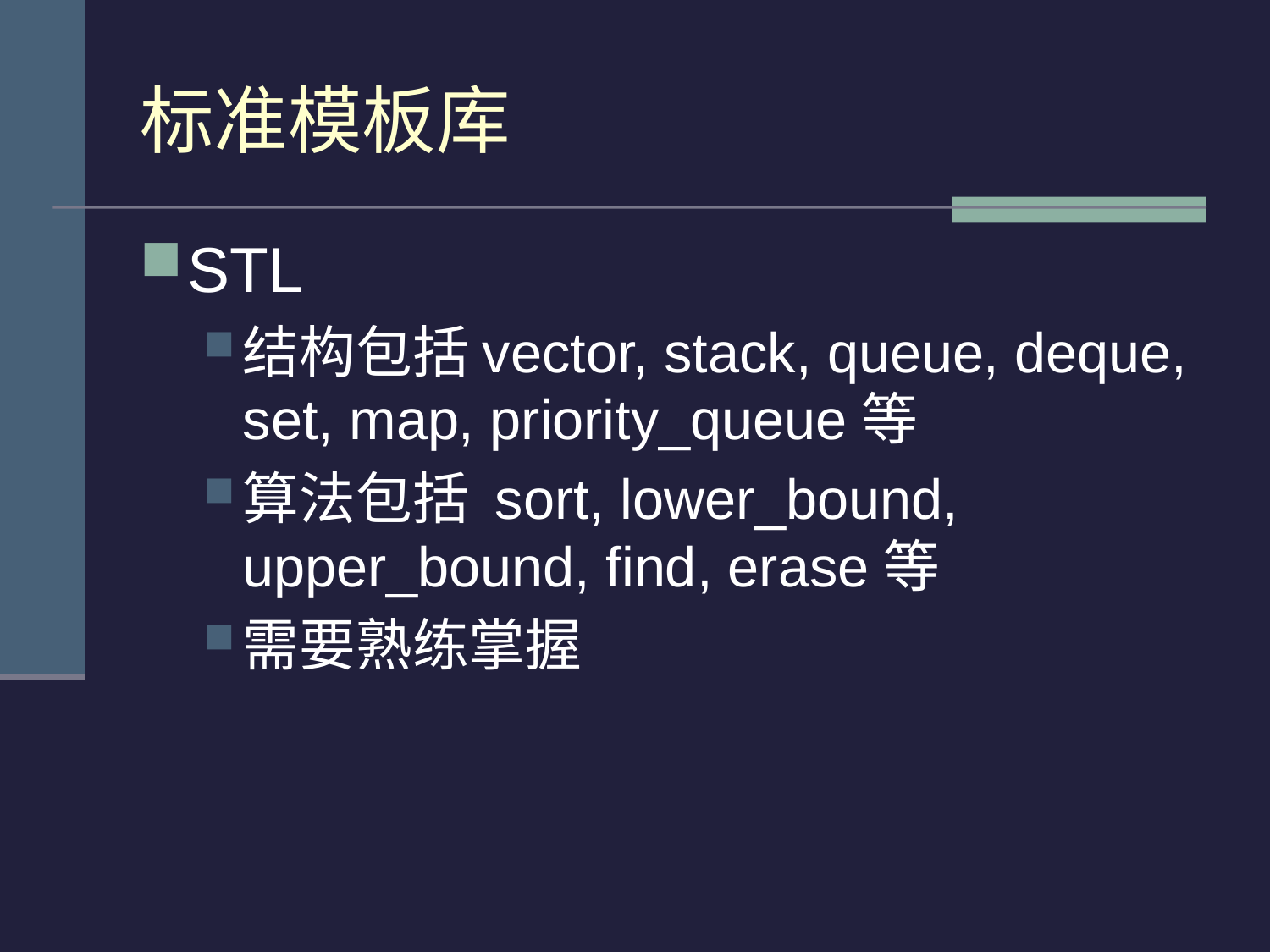

# 标准模板库
STL
结构包括vector, stack, queue, deque, set, map, priority_queue等
算法包括 sort, lower_bound, upper_bound, find, erase等
需要熟练掌握